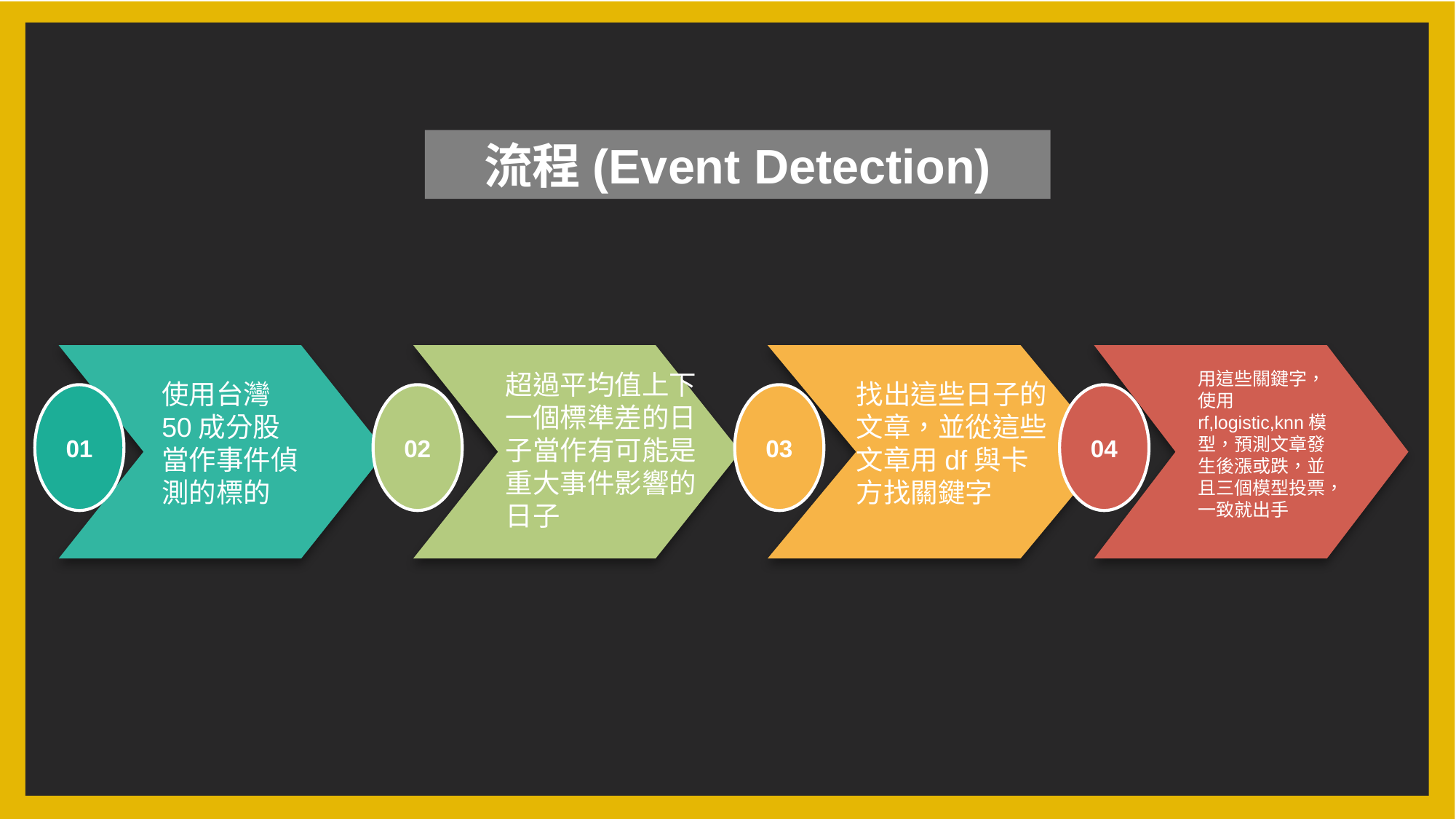

流程(Event Detection)

01
02
03
04
超過平均值上下一個標準差的日子當作有可能是重大事件影響的日子

用這些關鍵字，使用rf,logistic,knn模型，預測文章發生後漲或跌，並且三個模型投票，一致就出手

使用台灣50成分股當作事件偵測的標的

找出這些日子的文章，並從這些文章用df與卡方找關鍵字